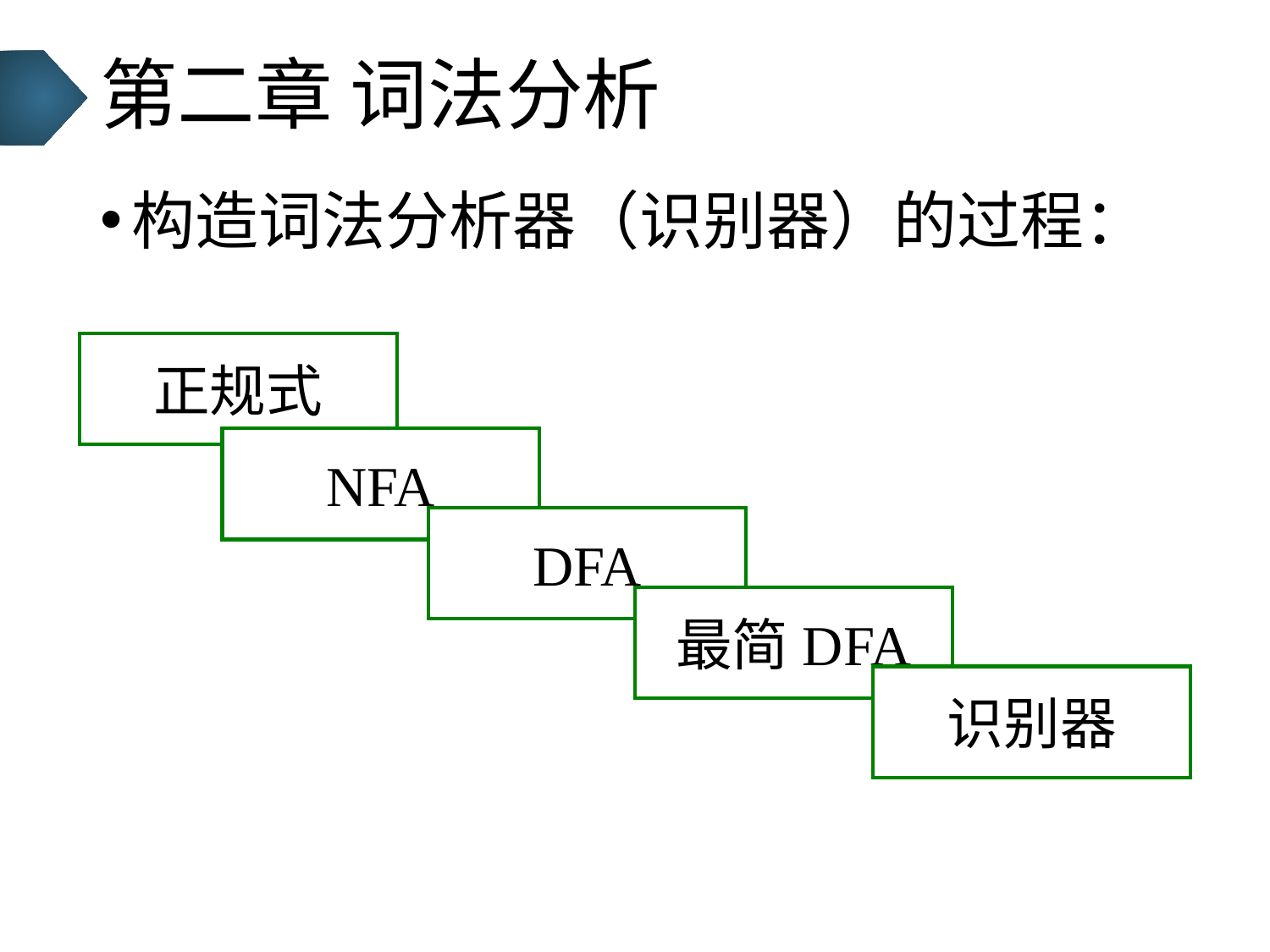

# 第二章 词法分析
构造词法分析器（识别器）的过程：
正规式
NFA
DFA
最简DFA
识别器